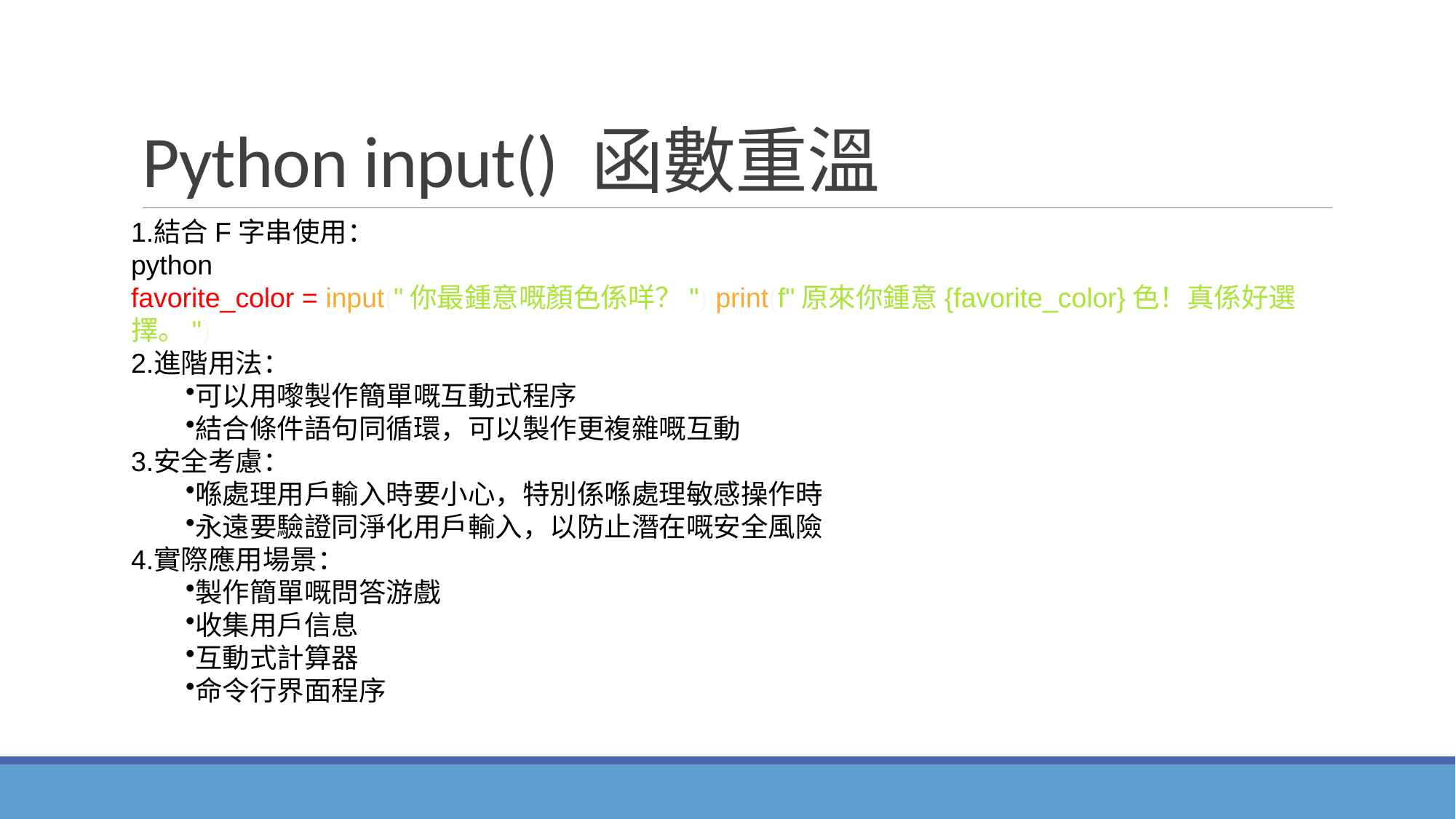

# Python input() 函數重溫
結合F字串使用：
python
favorite_color = input("你最鍾意嘅顏色係咩？") print(f"原來你鍾意{favorite_color}色！真係好選擇。")
進階用法：
可以用嚟製作簡單嘅互動式程序
結合條件語句同循環，可以製作更複雜嘅互動
安全考慮：
喺處理用戶輸入時要小心，特別係喺處理敏感操作時
永遠要驗證同淨化用戶輸入，以防止潛在嘅安全風險
實際應用場景：
製作簡單嘅問答游戲
收集用戶信息
互動式計算器
命令行界面程序